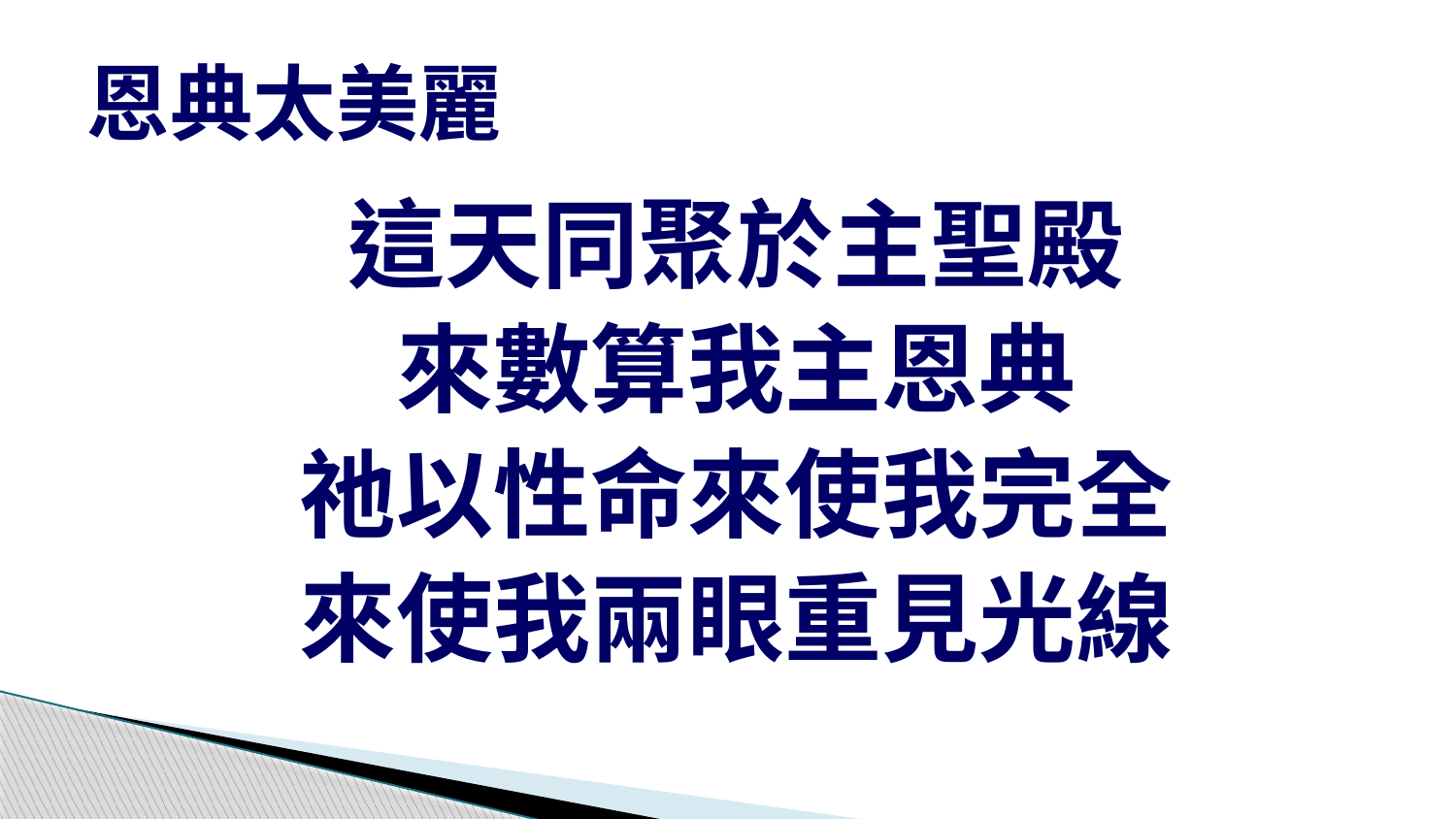

# 恩典太美麗
這天同聚於主聖殿
來數算我主恩典
祂以性命來使我完全
來使我兩眼重見光線